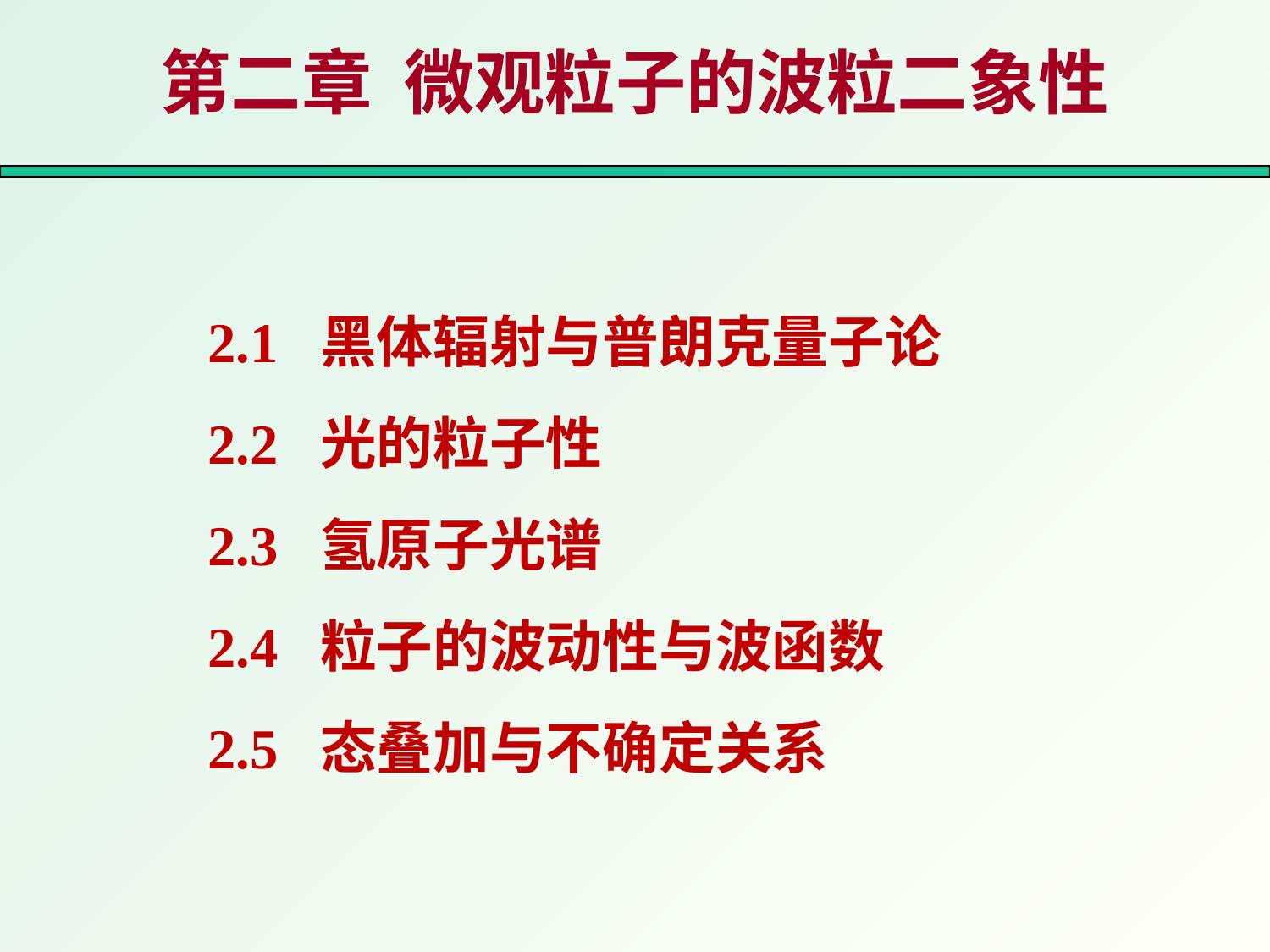

# 第二章  微观粒子的波粒二象性

2.1  黑体辐射与普朗克量子论
2.2  光的粒子性
2.3  氢原子光谱
2.4  粒子的波动性与波函数
2.5  态叠加与不确定关系